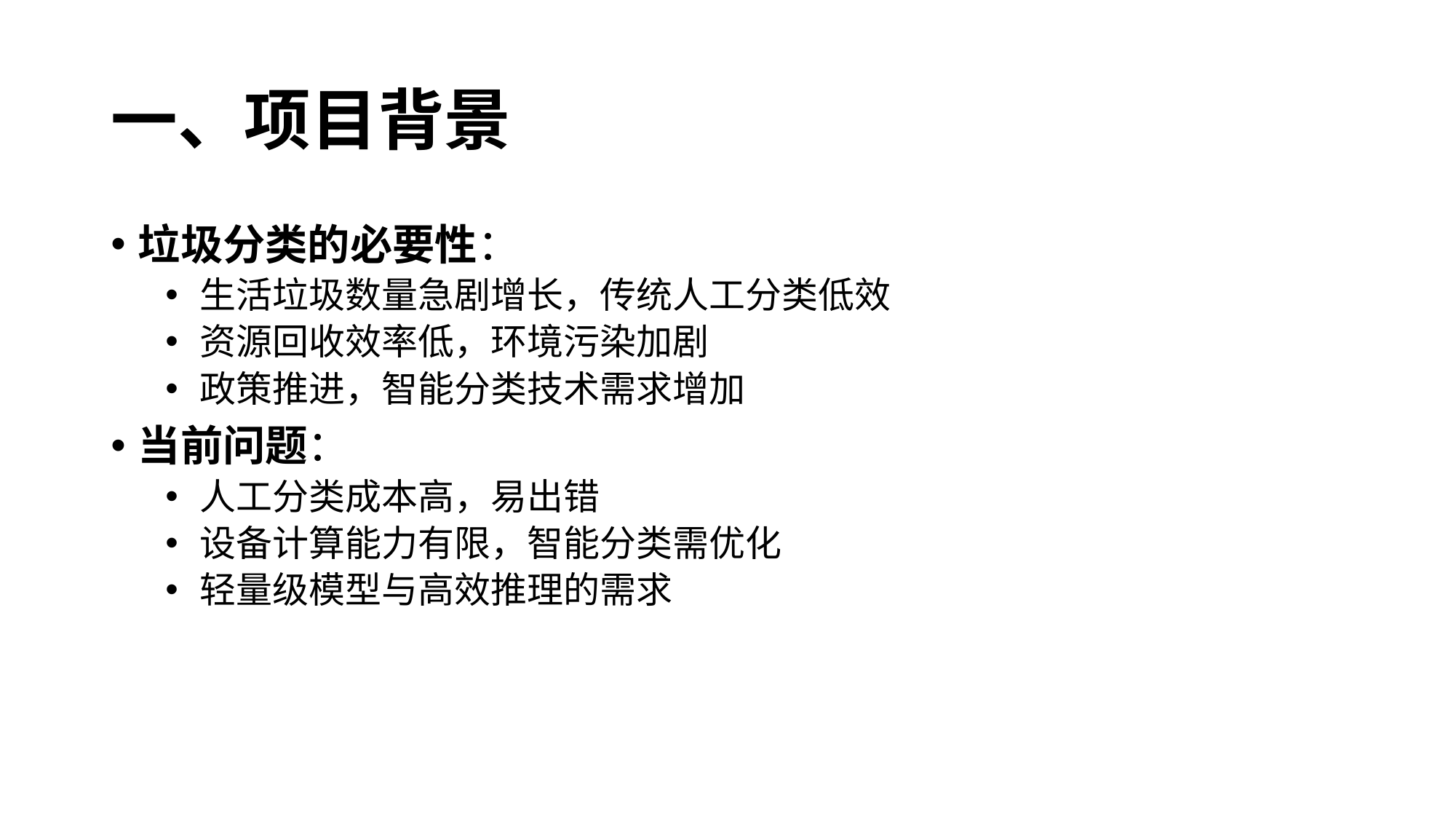

# 一、项目背景
垃圾分类的必要性：
生活垃圾数量急剧增长，传统人工分类低效
资源回收效率低，环境污染加剧
政策推进，智能分类技术需求增加
当前问题：
人工分类成本高，易出错
设备计算能力有限，智能分类需优化
轻量级模型与高效推理的需求